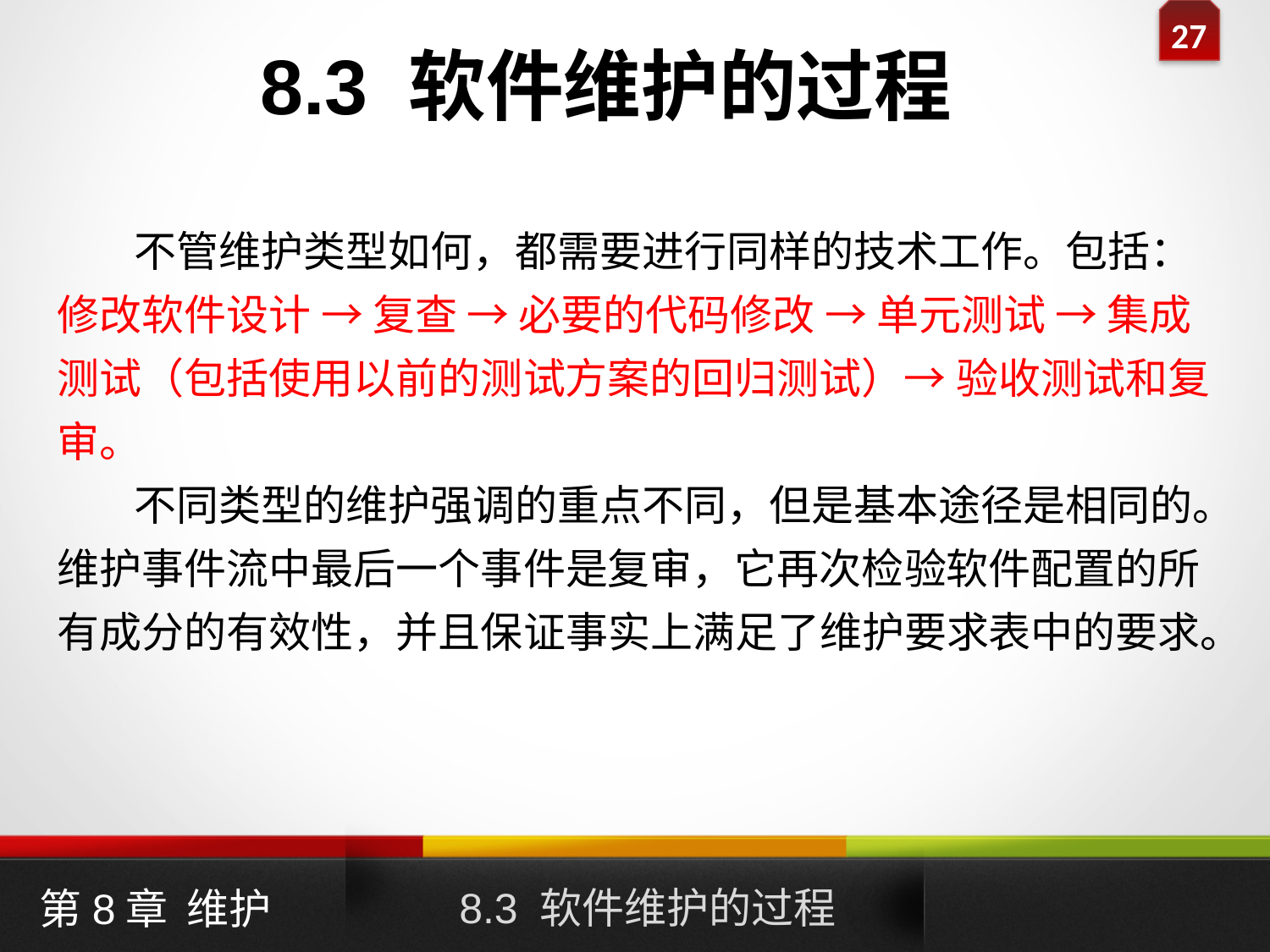

8.3 软件维护的过程

       不管维护类型如何，都需要进行同样的技术工作。包括：修改软件设计 → 复查 → 必要的代码修改 → 单元测试 → 集成测试（包括使用以前的测试方案的回归测试）→ 验收测试和复审。
       不同类型的维护强调的重点不同，但是基本途径是相同的。维护事件流中最后一个事件是复审，它再次检验软件配置的所有成分的有效性，并且保证事实上满足了维护要求表中的要求。

8.3 软件维护的过程